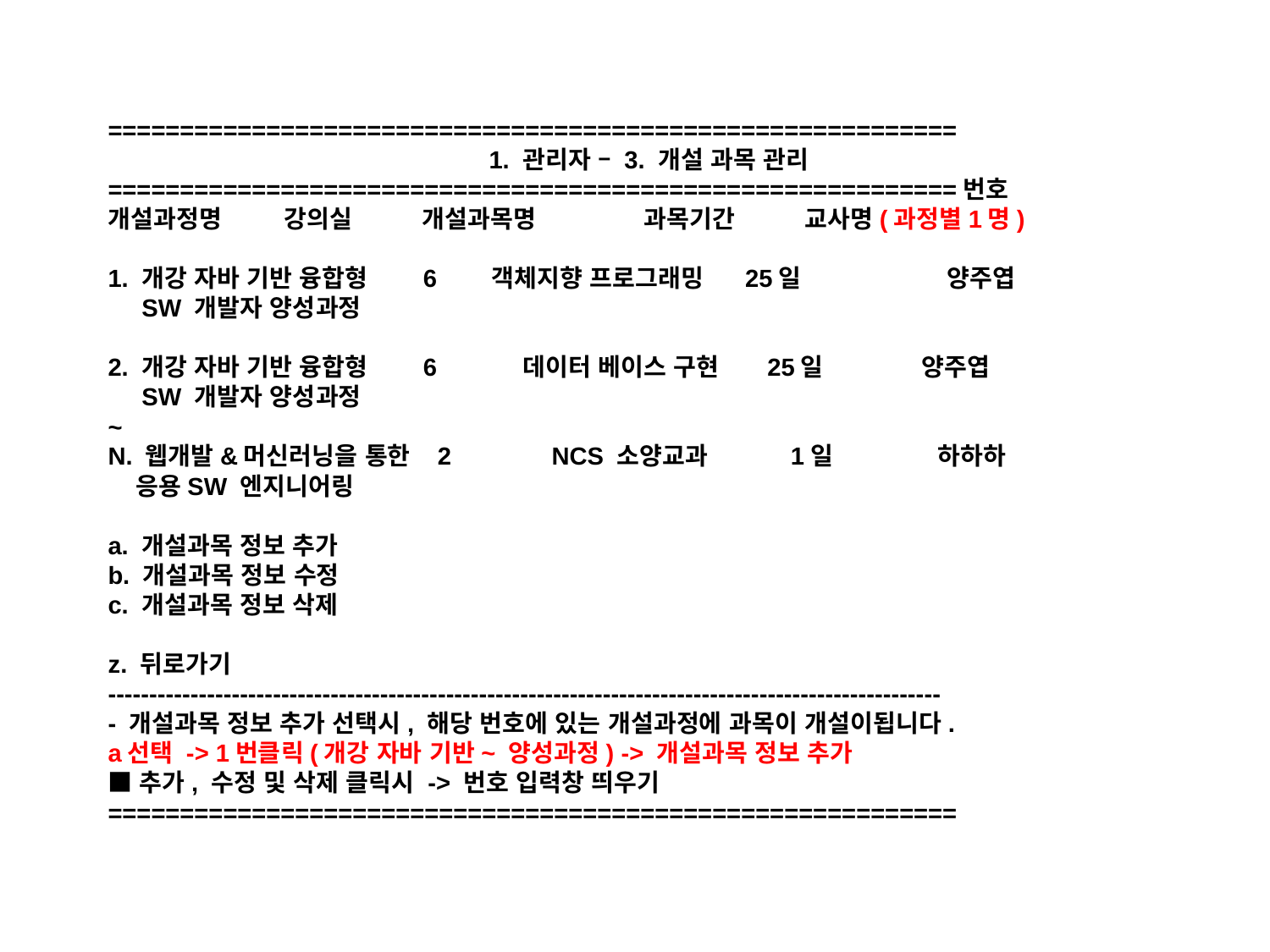

# =========================================================== 1. 관리자 – 3. 개설 과목 관리===========================================================번호       개설과정명	       강의실          개설과목명	    과목기간          교사명(과정별1명) 1. 개강 자바 기반 융합형       6       객체지향 프로그래밍     25일	           양주엽 SW 개발자 양성과정 2. 개강 자바 기반 융합형       6 	    데이터 베이스 구현      25일              양주엽 SW 개발자 양성과정 ~ N. 웹개발&머신러닝을 통한   2	         NCS 소양교과 	      1일               하하하 응용SW 엔지니어링 a. 개설과목 정보 추가 b. 개설과목 정보 수정 c. 개설과목 정보 삭제 z. 뒤로가기 ----------------------------------------------------------------------------------------------------- - 개설과목 정보 추가 선택시, 해당 번호에 있는 개설과정에 과목이 개설이됩니다. a선택 -> 1번클릭(개강 자바 기반~ 양성과정) -> 개설과목 정보 추가 ■ 추가, 수정 및 삭제 클릭시 -> 번호 입력창 띄우기 ===========================================================